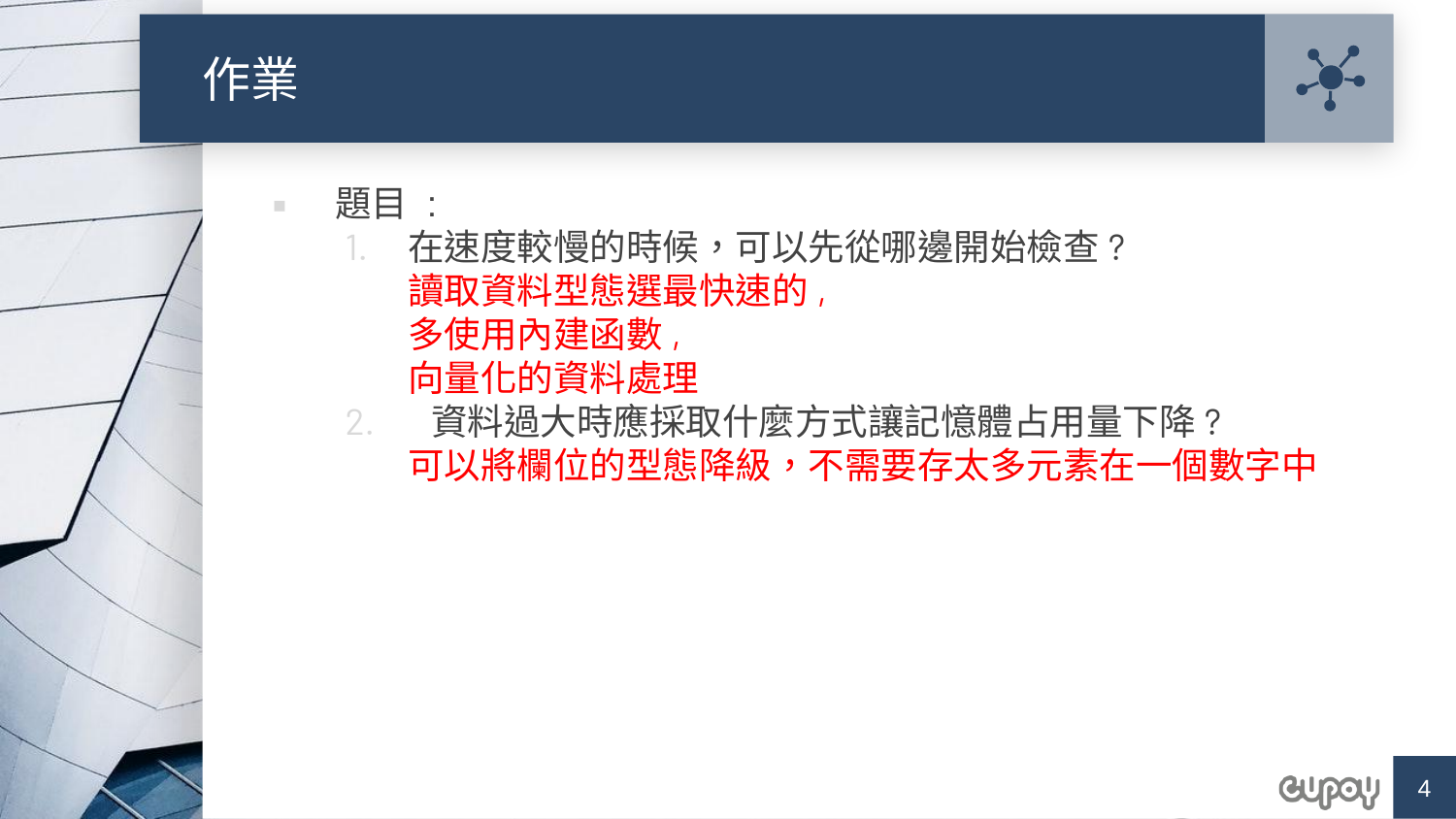

# 作業

題目 :
在速度較慢的時候，可以先從哪邊開始檢查?
讀取資料型態選最快速的,
多使用內建函數,
向量化的資料處理
  資料過大時應採取什麼方式讓記憶體占用量下降?
可以將欄位的型態降級，不需要存太多元素在一個數字中
4